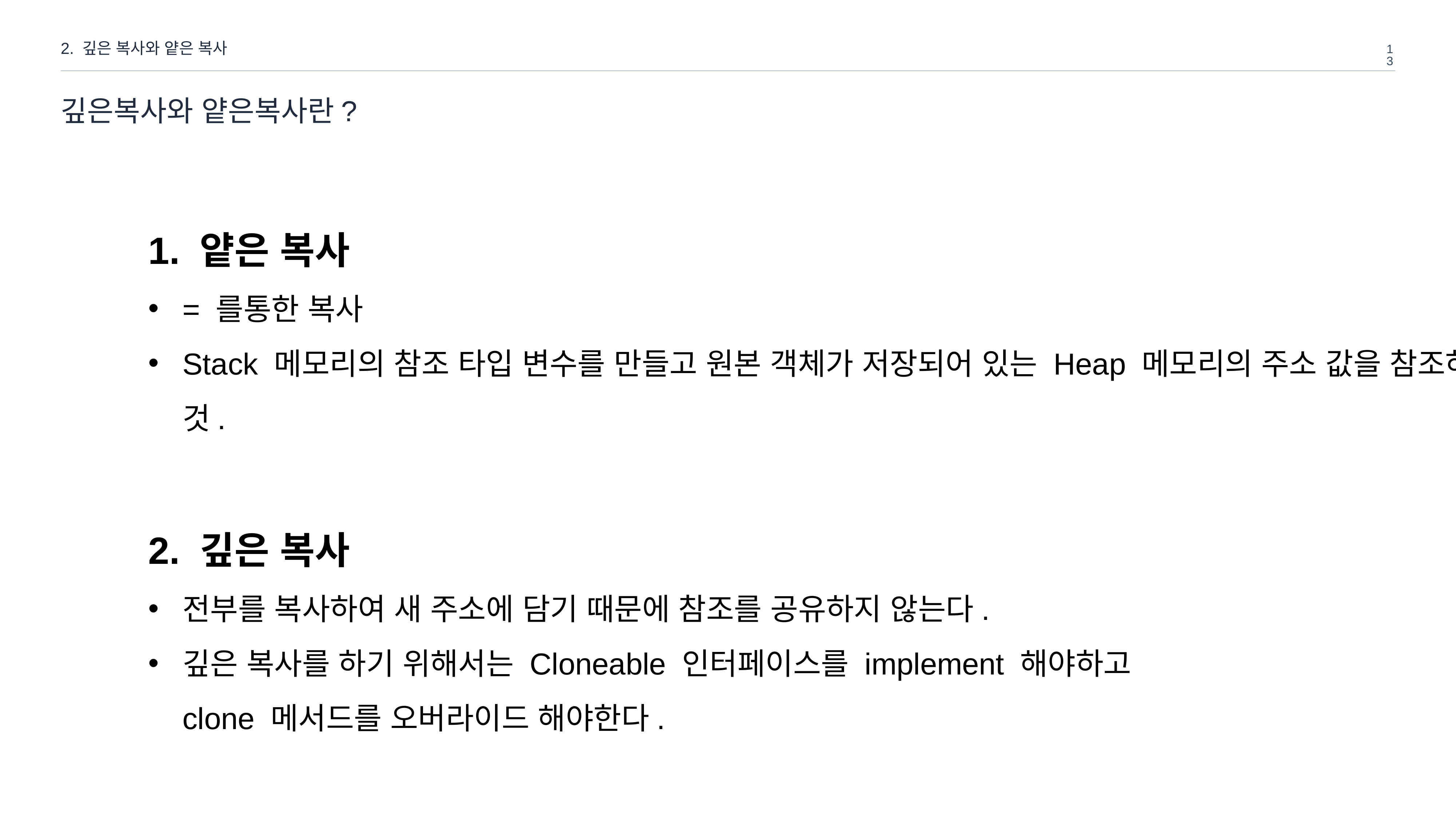

2. 깊은 복사와 얕은 복사
13
# 깊은복사와 얕은복사란?
1. 얕은 복사
= 를통한 복사
Stack 메모리의 참조 타입 변수를 만들고 원본 객체가 저장되어 있는 Heap 메모리의 주소 값을 참조하는 것.
2. 깊은 복사
전부를 복사하여 새 주소에 담기 때문에 참조를 공유하지 않는다.
깊은 복사를 하기 위해서는 Cloneable 인터페이스를 implement 해야하고
clone 메서드를 오버라이드 해야한다.